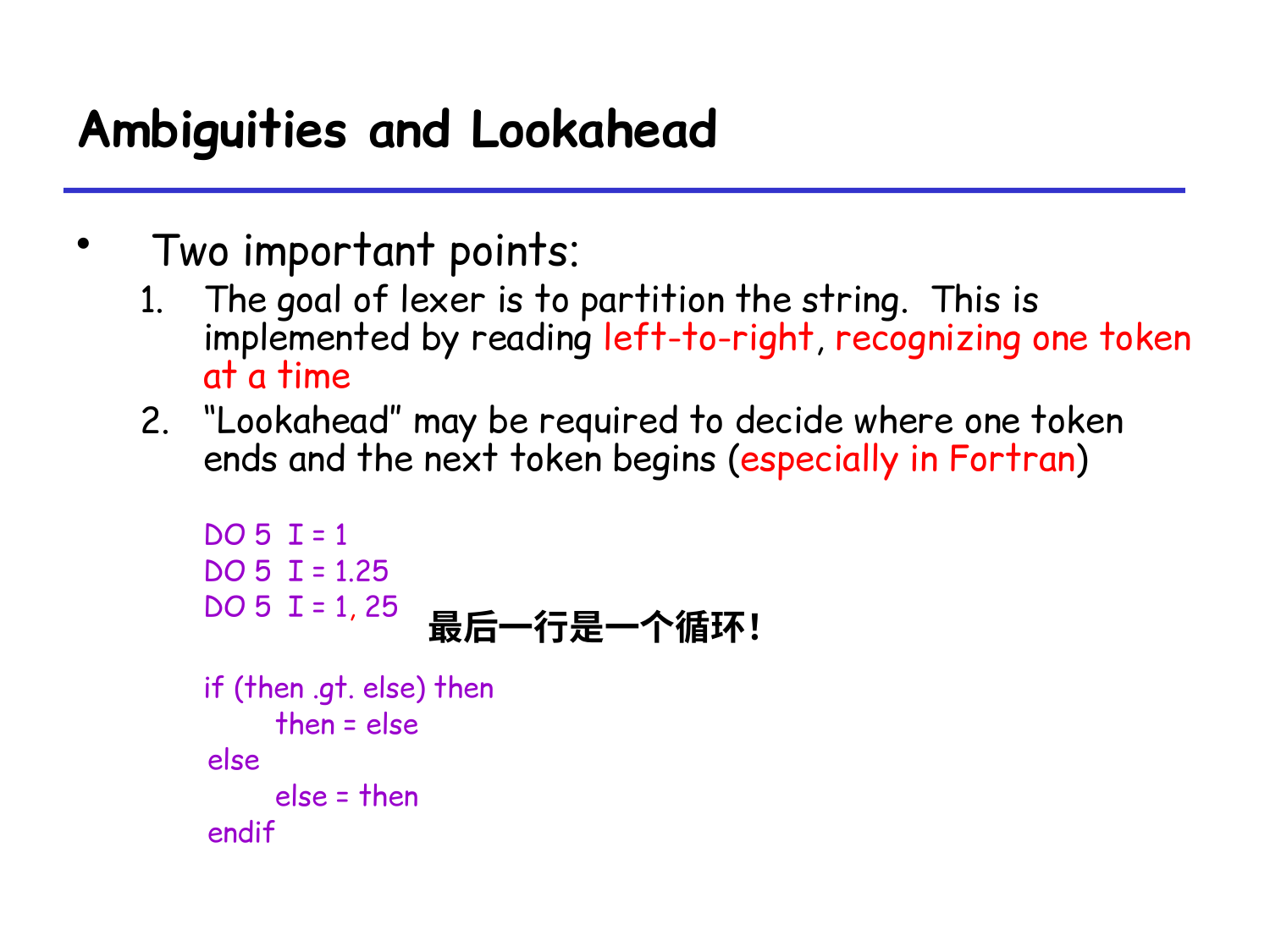

# Ambiguities and Lookahead
Two important points:
The goal of lexer is to partition the string.  This is implemented by reading left-to-right, recognizing one token at a time
“Lookahead” may be required to decide where one token ends and the next token begins (especially in Fortran)

	DO 5  I = 1
	DO 5  I = 1.25
	DO 5  I = 1, 25

	if (then .gt. else) then
                then = else
        else
                else = then
        endif
最后一行是一个循环！
11